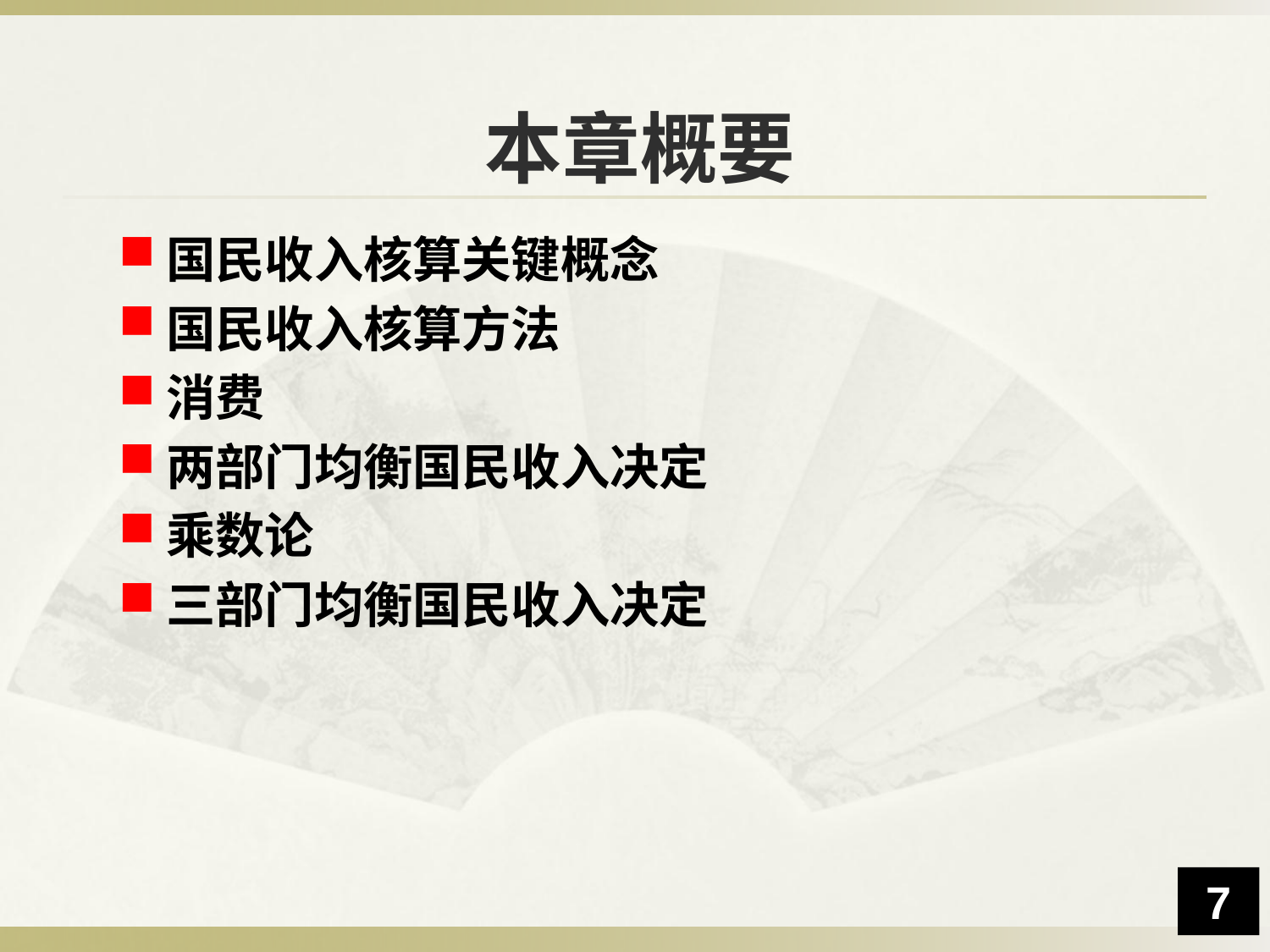

# 本章概要
国民收入核算关键概念
国民收入核算方法
消费
两部门均衡国民收入决定
乘数论
三部门均衡国民收入决定
7